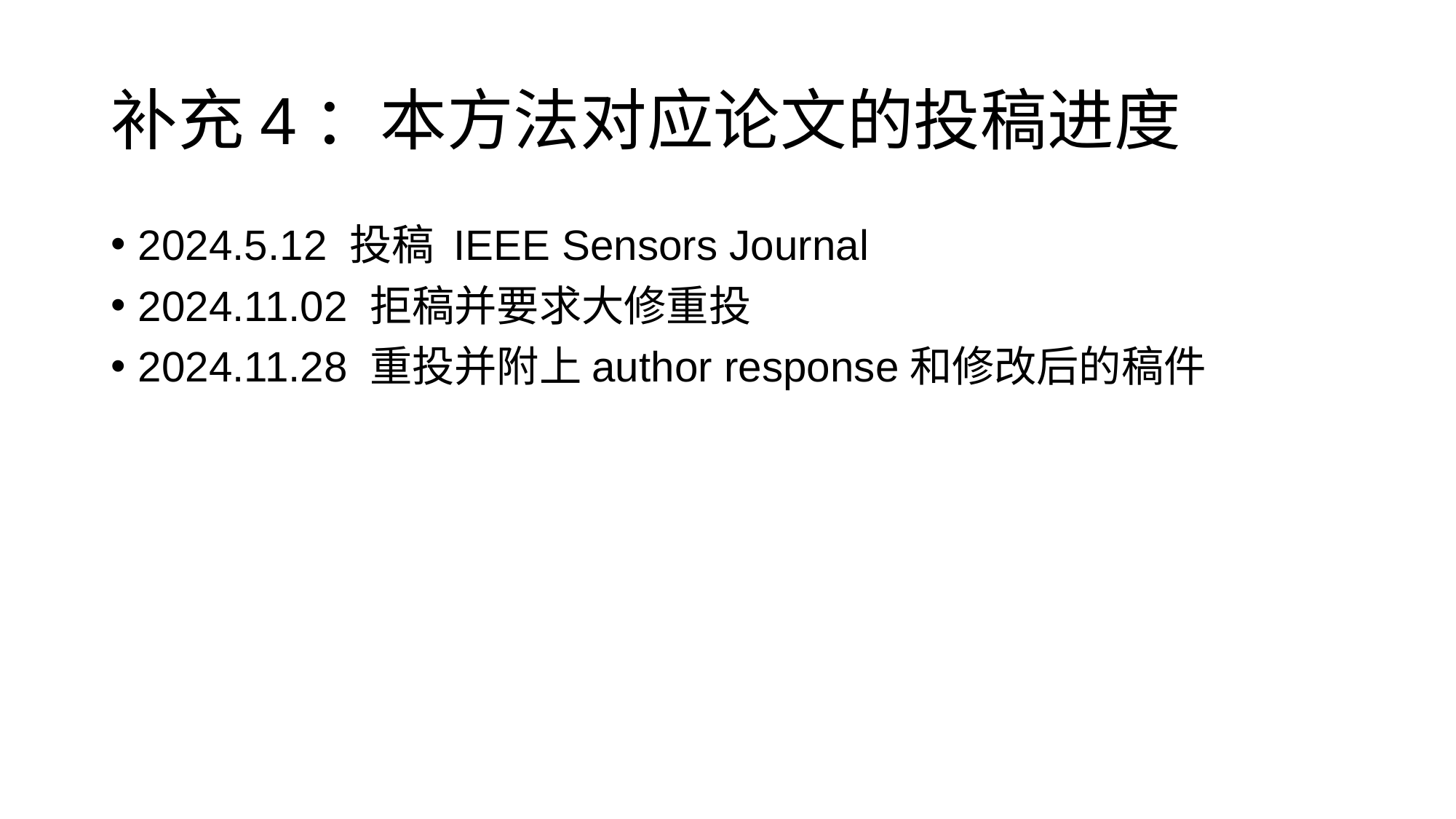

# 补充4：本方法对应论文的投稿进度
2024.5.12 投稿 IEEE Sensors Journal
2024.11.02 拒稿并要求大修重投
2024.11.28 重投并附上author response和修改后的稿件